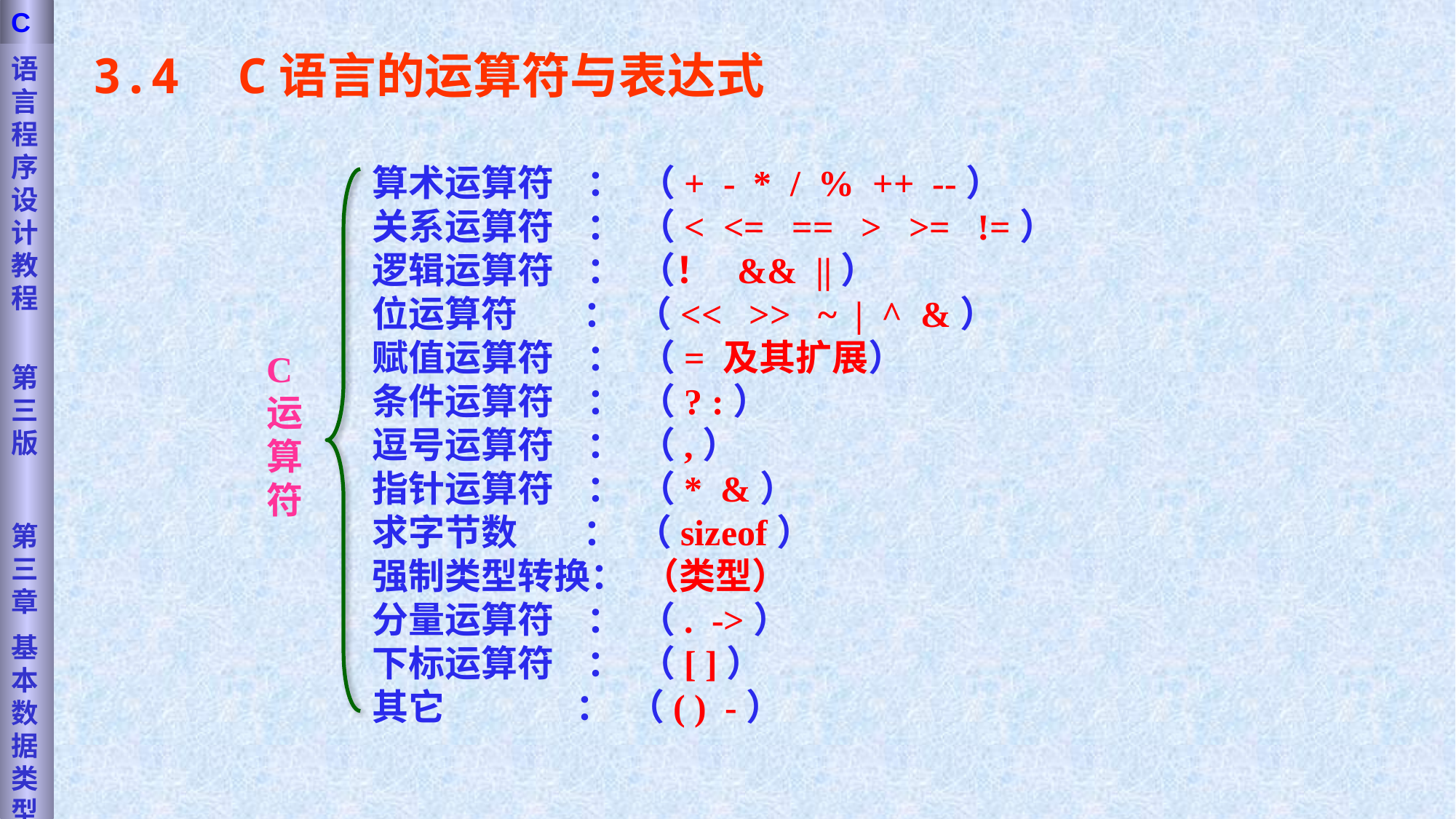

语言程序设计教程
第三版

第三章
基本数据类型
C
3.4  C语言的运算符与表达式
        变量用来存放数据，运算符则用来处理数据。用运算符将变量和常量连接起来的符合C语法规则的式子被称为表达式。

算术运算符    ：  （+  -  *  /  %  ++  --）
关系运算符    ：  （<  <=   ==   >   >=   !=）
逻辑运算符    ：  （！  &&  ||）
位运算符        ：  （<<   >>   ~  |  ^  &）
赋值运算符    ：  （= 及其扩展）
条件运算符    ：  （? :）
逗号运算符    ：  （,）
指针运算符    ：  （*  &）
求字节数        ：  （sizeof）
强制类型转换：  （类型）
分量运算符    ：  （.  ->）
下标运算符    ：  （[ ]）
其它                ：  （( )  -）

C
运
算
符

运算符的分类：
     单目运算符：只带一个操作数的运算符。如：++、--运算符。
     双目运算符：带两个操作数的运算符。如：+、-运算符。
     三目运算符：带三个操作数的运算符。如：?运算符。
学习运算符时应注意：
    （1）运算符的功能：该运算符主要用于做什么运算。
    （2）与运算量关系：要求运算量的个数及运算量的类型。
    （3）运算符的优先级：表达式中包含多个不同运算符时运算符运算的先后次序。
    （4）运算符的结合性：同级别运算符的运算顺序（指左结合性还是右结合性）。
    （5）运算结果的类型：表达式运算后最终所得到的值的类型。
33